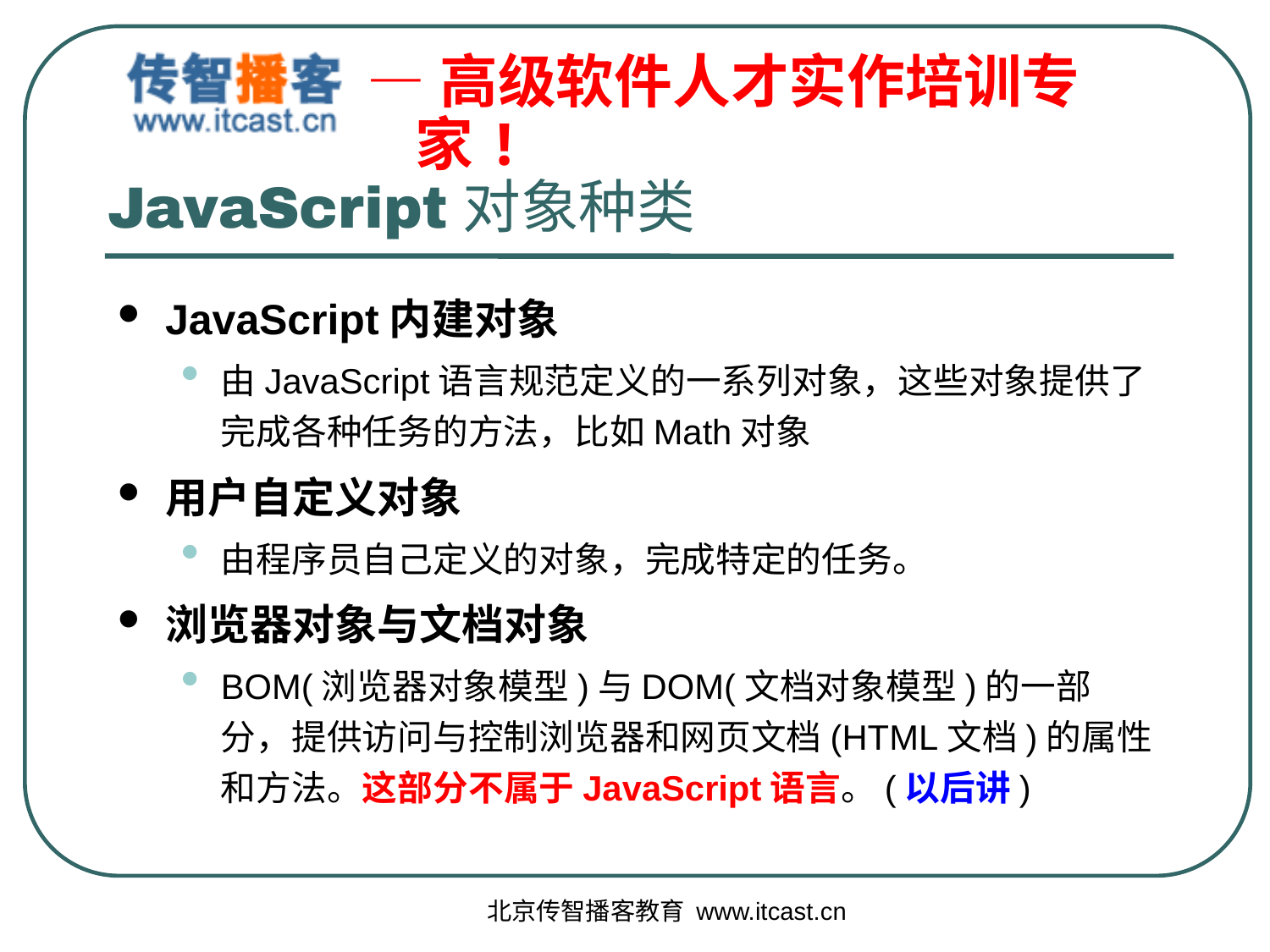

# JavaScript对象种类
JavaScript内建对象
由JavaScript语言规范定义的一系列对象，这些对象提供了完成各种任务的方法，比如Math对象
用户自定义对象
由程序员自己定义的对象，完成特定的任务。
浏览器对象与文档对象
BOM(浏览器对象模型)与DOM(文档对象模型)的一部分，提供访问与控制浏览器和网页文档(HTML文档)的属性和方法。这部分不属于JavaScript语言。(以后讲)